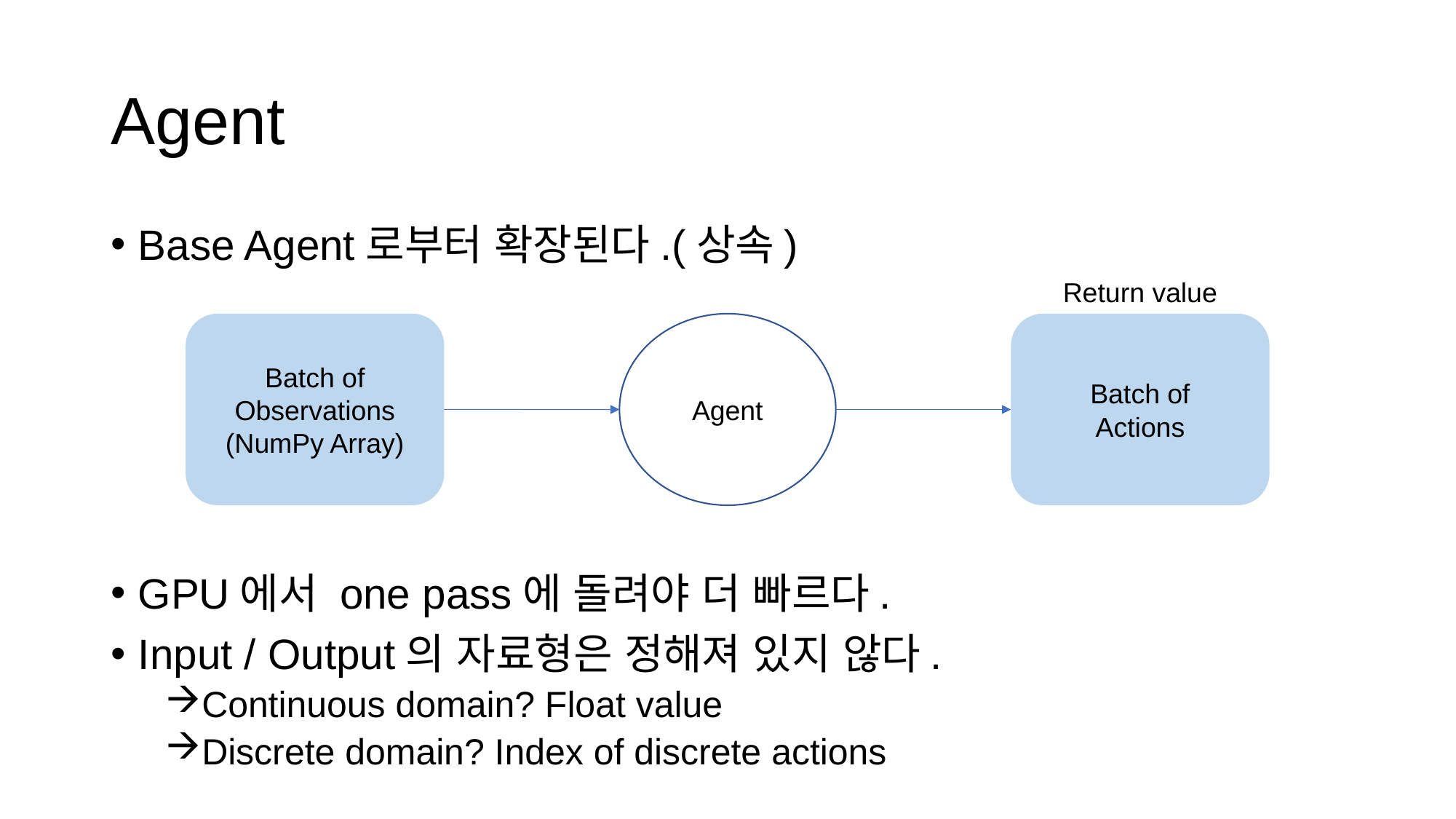

# Agent
Base Agent로부터 확장된다.(상속)
Return value
Batch of
Observations
(NumPy Array)
Agent
Batch of
Actions
GPU에서 one pass에 돌려야 더 빠르다.
Input / Output의 자료형은 정해져 있지 않다.
Continuous domain? Float value
Discrete domain? Index of discrete actions